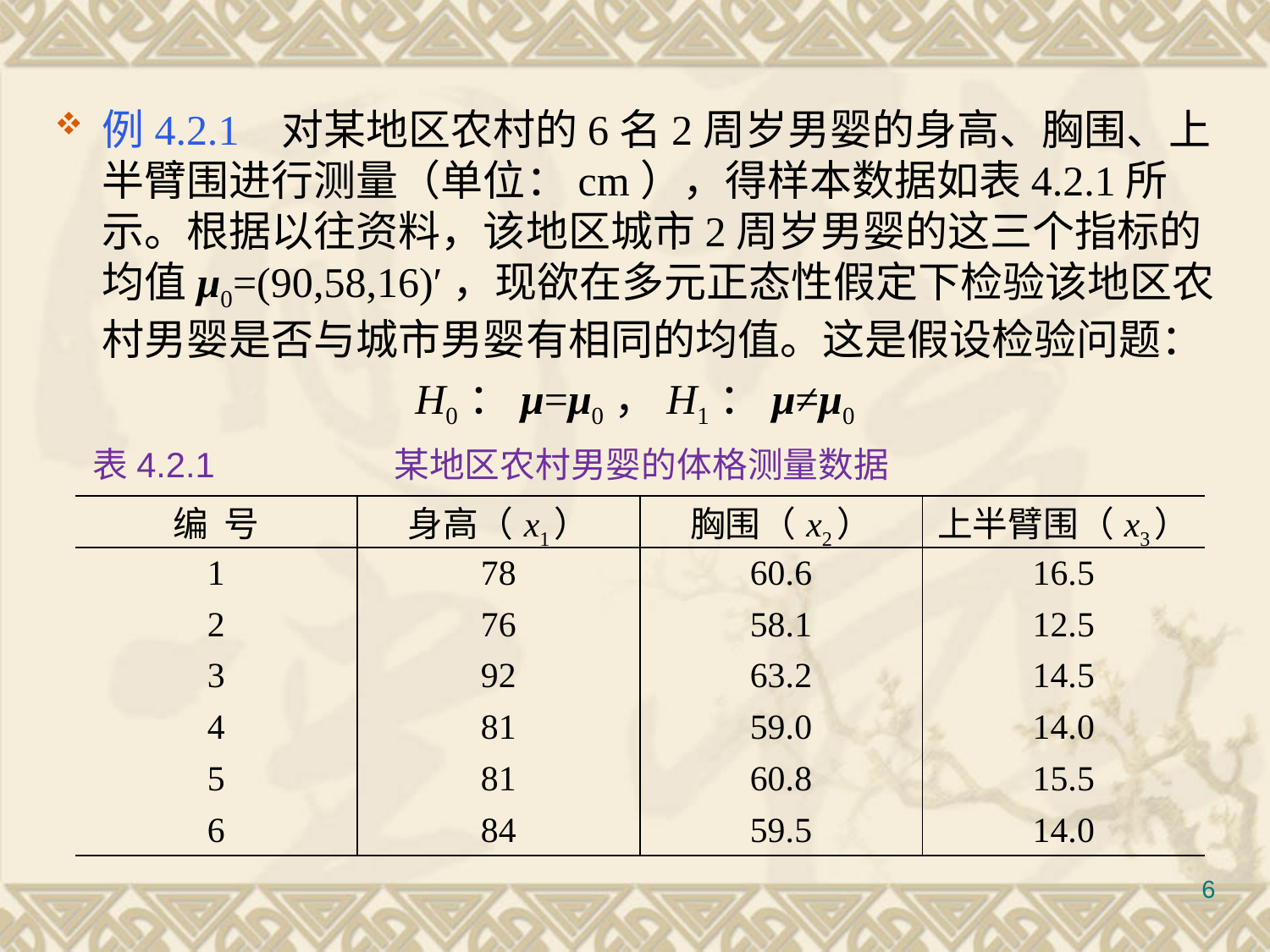

#
例4.2.1   对某地区农村的6名2周岁男婴的身高、胸围、上半臂围进行测量（单位：cm），得样本数据如表4.2.1所示。根据以往资料，该地区城市2周岁男婴的这三个指标的均值μ0=(90,58,16)′，现欲在多元正态性假定下检验该地区农村男婴是否与城市男婴有相同的均值。这是假设检验问题：
H0：μ=μ0，H1：μ≠μ0
表4.2.1		    某地区农村男婴的体格测量数据
| 编 号 | 身高（x1） | 胸围（x2） | 上半臂围（x3） |
| --- | --- | --- | --- |
| 1 | 78 | 60.6 | 16.5 |
| 2 | 76 | 58.1 | 12.5 |
| 3 | 92 | 63.2 | 14.5 |
| 4 | 81 | 59.0 | 14.0 |
| 5 | 81 | 60.8 | 15.5 |
| 6 | 84 | 59.5 | 14.0 |
6